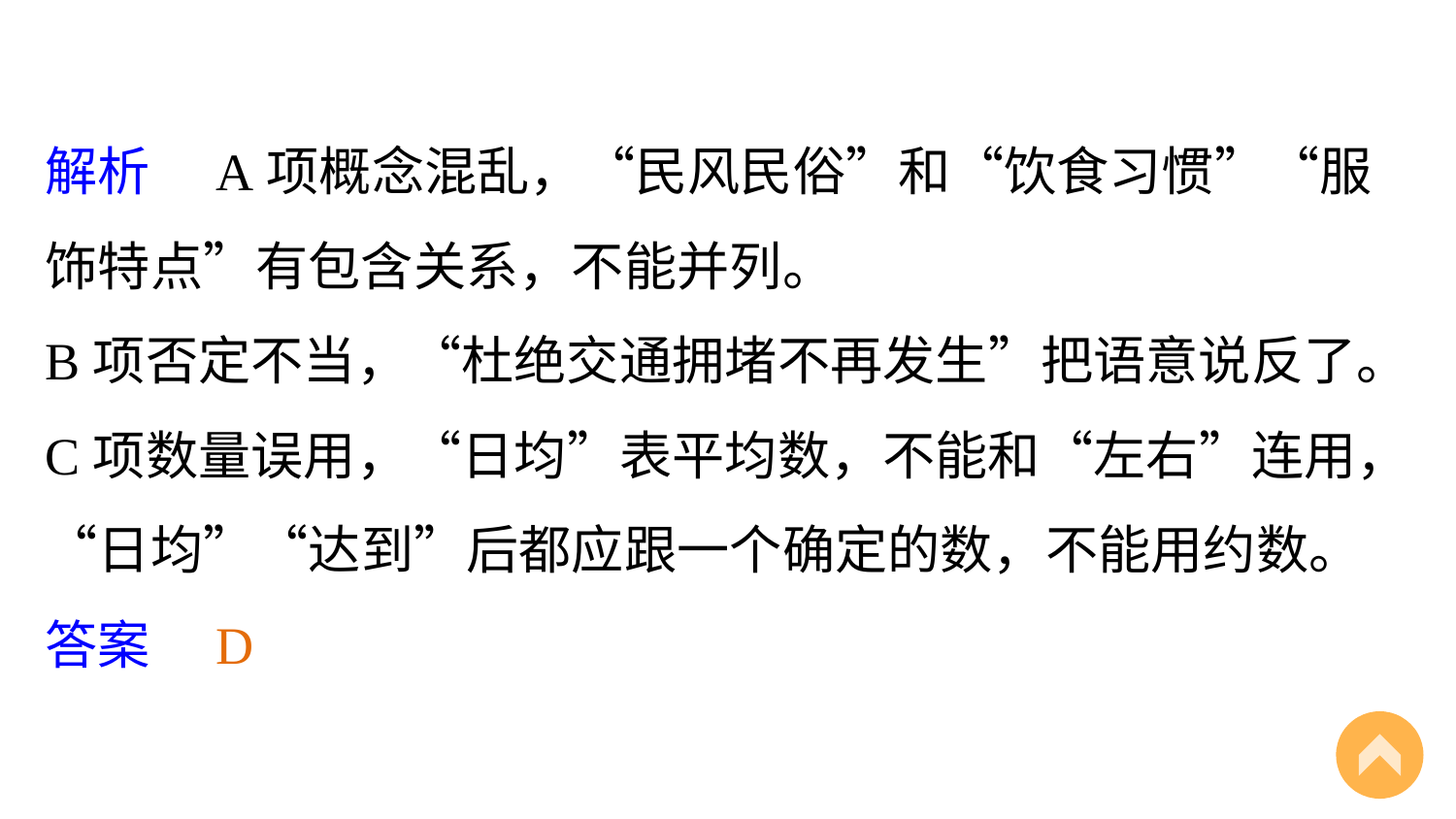

解析　A项概念混乱，“民风民俗”和“饮食习惯”“服饰特点”有包含关系，不能并列。
B项否定不当，“杜绝交通拥堵不再发生”把语意说反了。
C项数量误用，“日均”表平均数，不能和“左右”连用，“日均”“达到”后都应跟一个确定的数，不能用约数。
答案　D